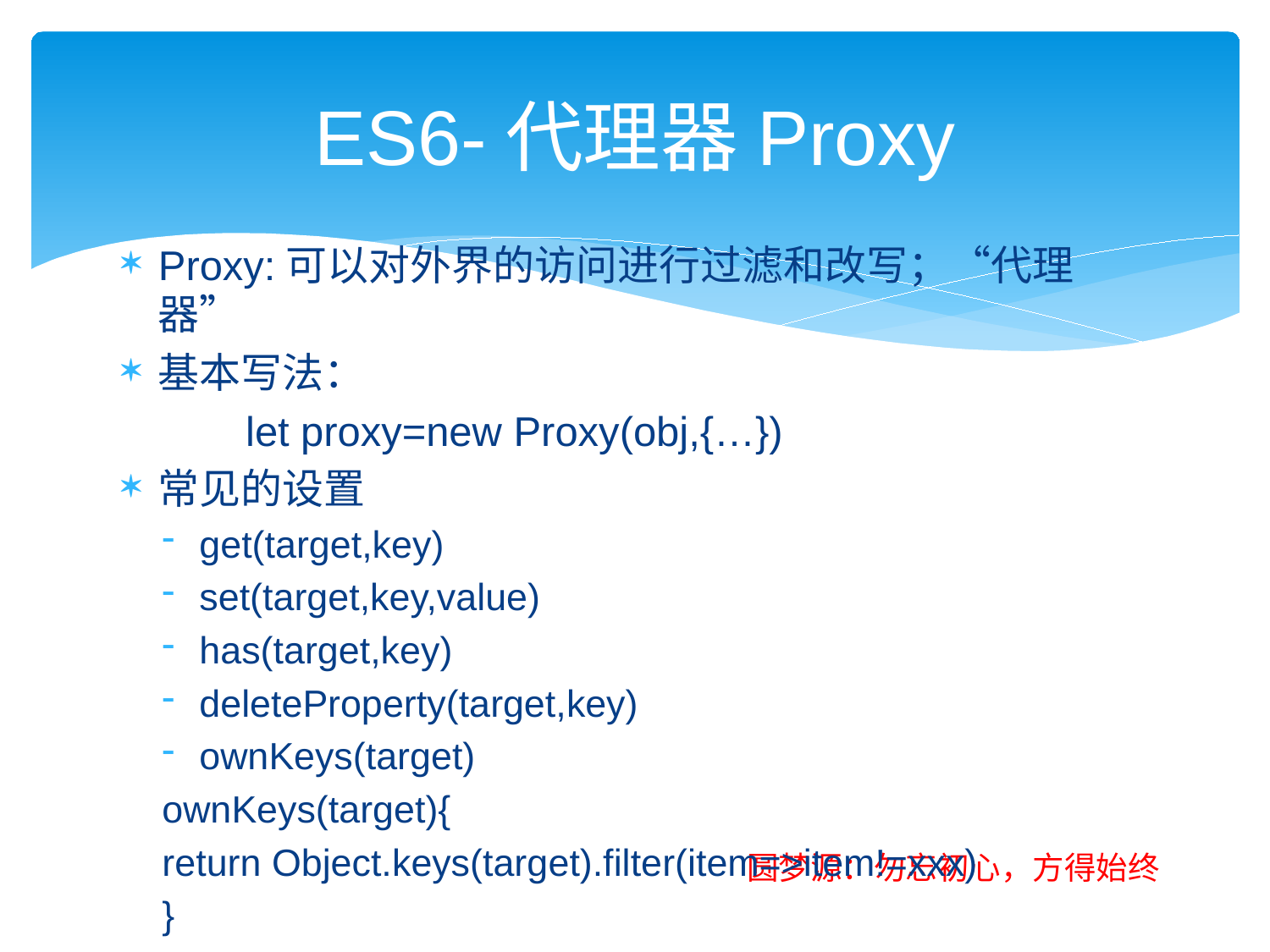

# ES6-代理器Proxy
Proxy:可以对外界的访问进行过滤和改写；“代理器”
基本写法：
	let proxy=new Proxy(obj,{…})
常见的设置
get(target,key)
set(target,key,value)
has(target,key)
deleteProperty(target,key)
ownKeys(target)
ownKeys(target){
		return Object.keys(target).filter(item=>item!=xxx)
}